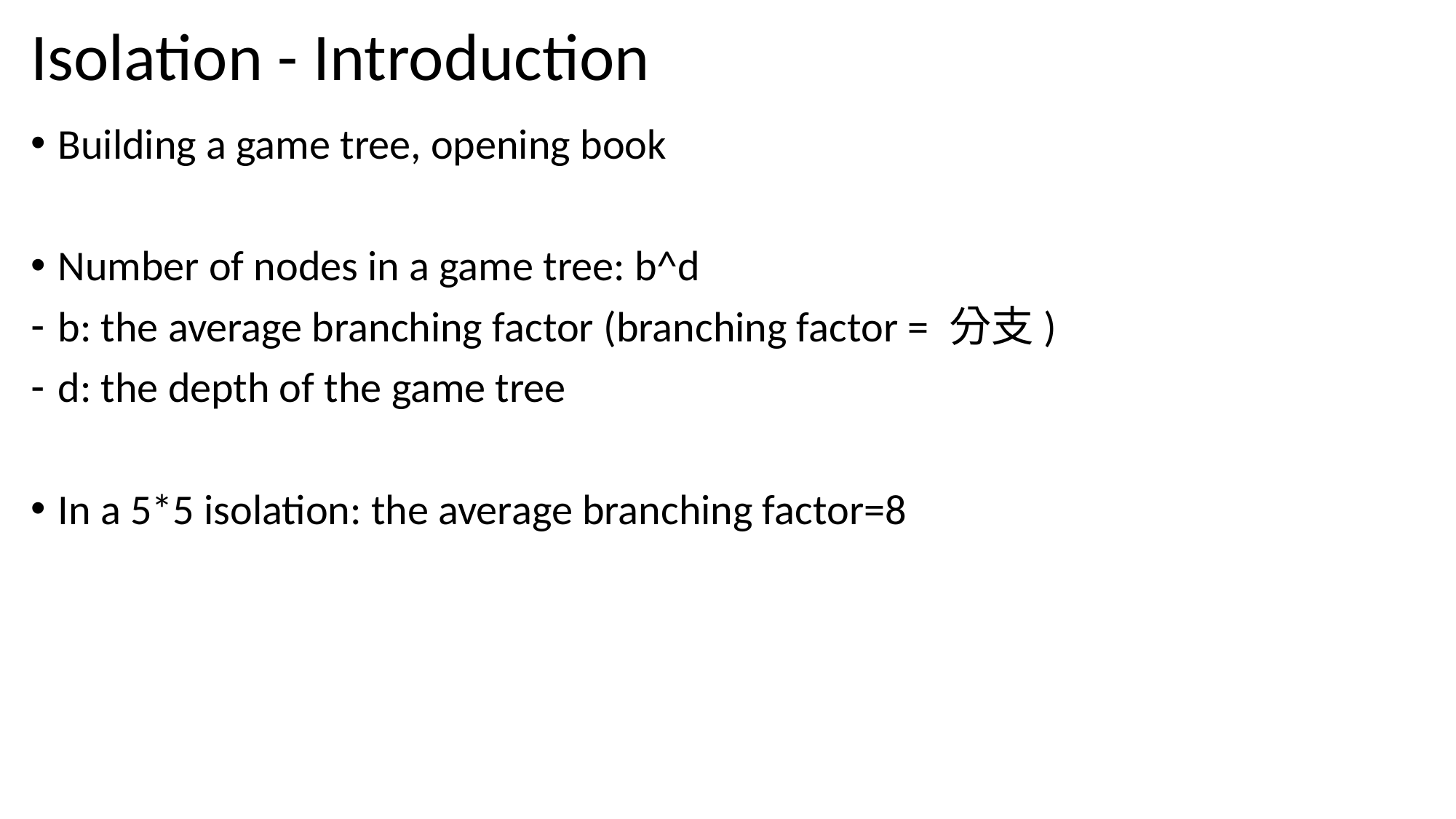

# Isolation - Introduction
Building a game tree, opening book

Number of nodes in a game tree: b^d
b: the average branching factor (branching factor = 分支)
d: the depth of the game tree

In a 5*5 isolation: the average branching factor=8